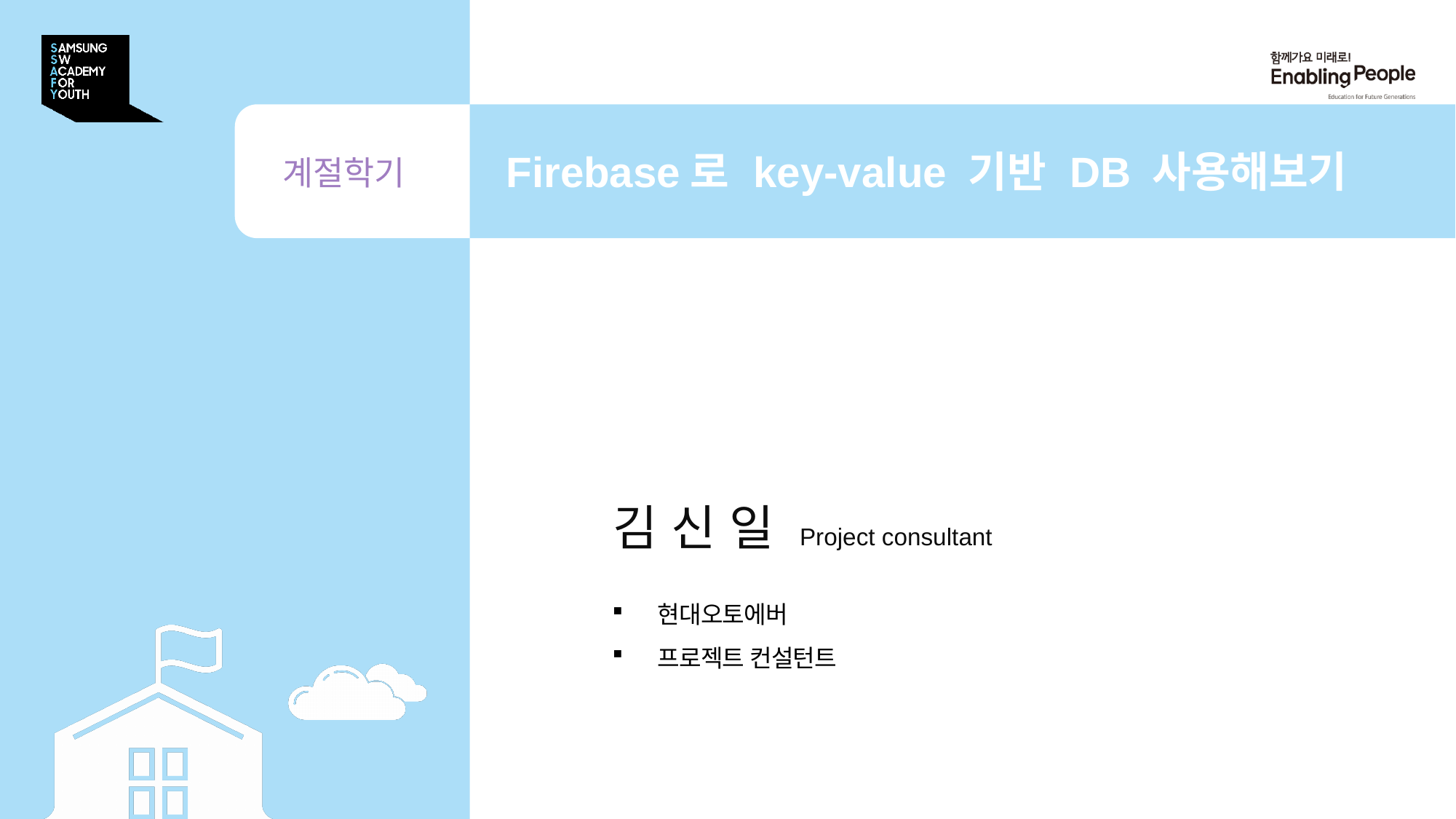

Firebase로 key-value 기반 DB 사용해보기
계절학기
김 신 일 Project consultant
현대오토에버
프로젝트 컨설턴트